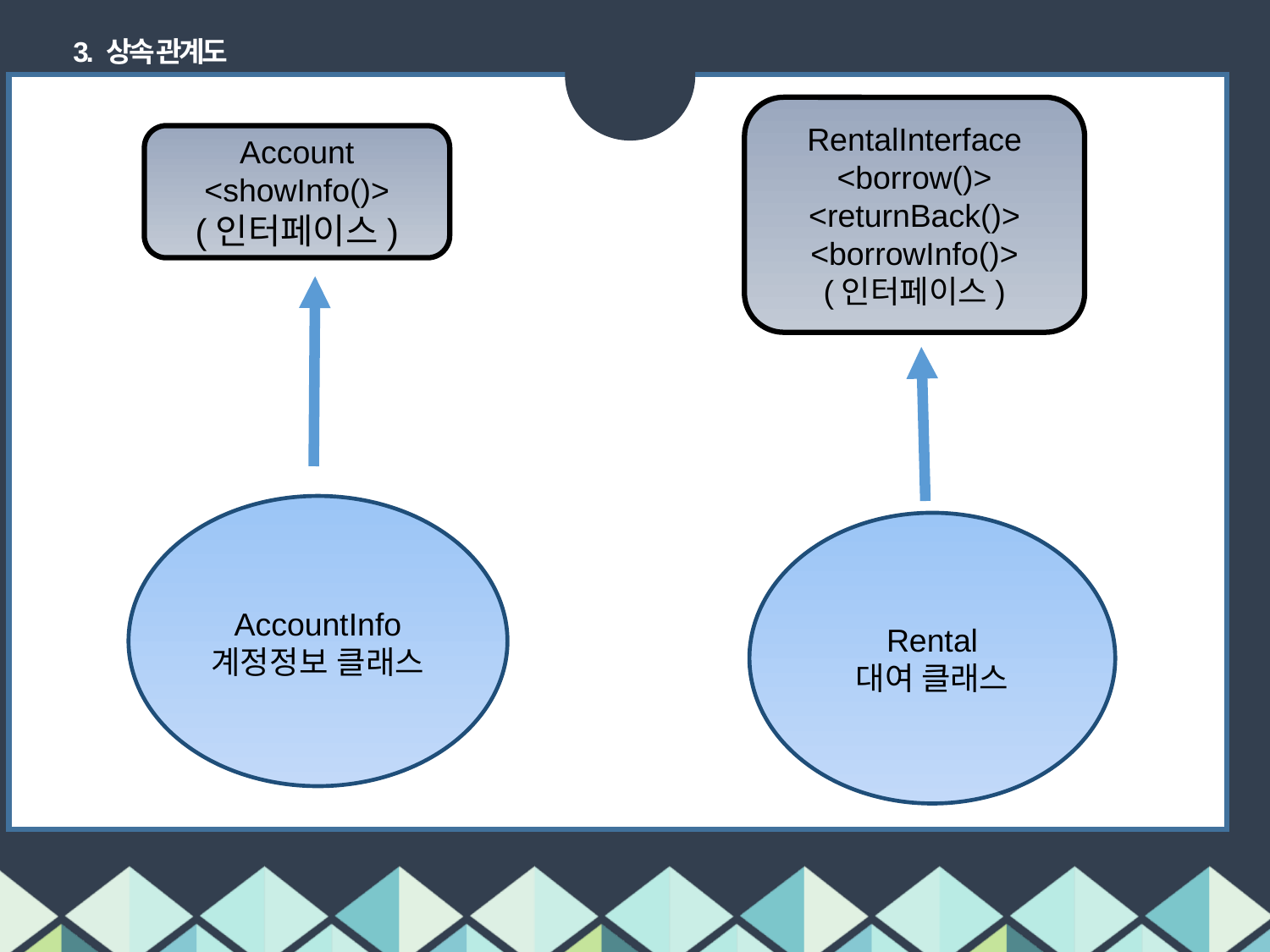

3. 상속 관계도

RentalInterface
<borrow()>
<returnBack()>
<borrowInfo()>
(인터페이스)
Account
<showInfo()>
(인터페이스)

AccountInfo
계정정보 클래스

Rental
대여 클래스